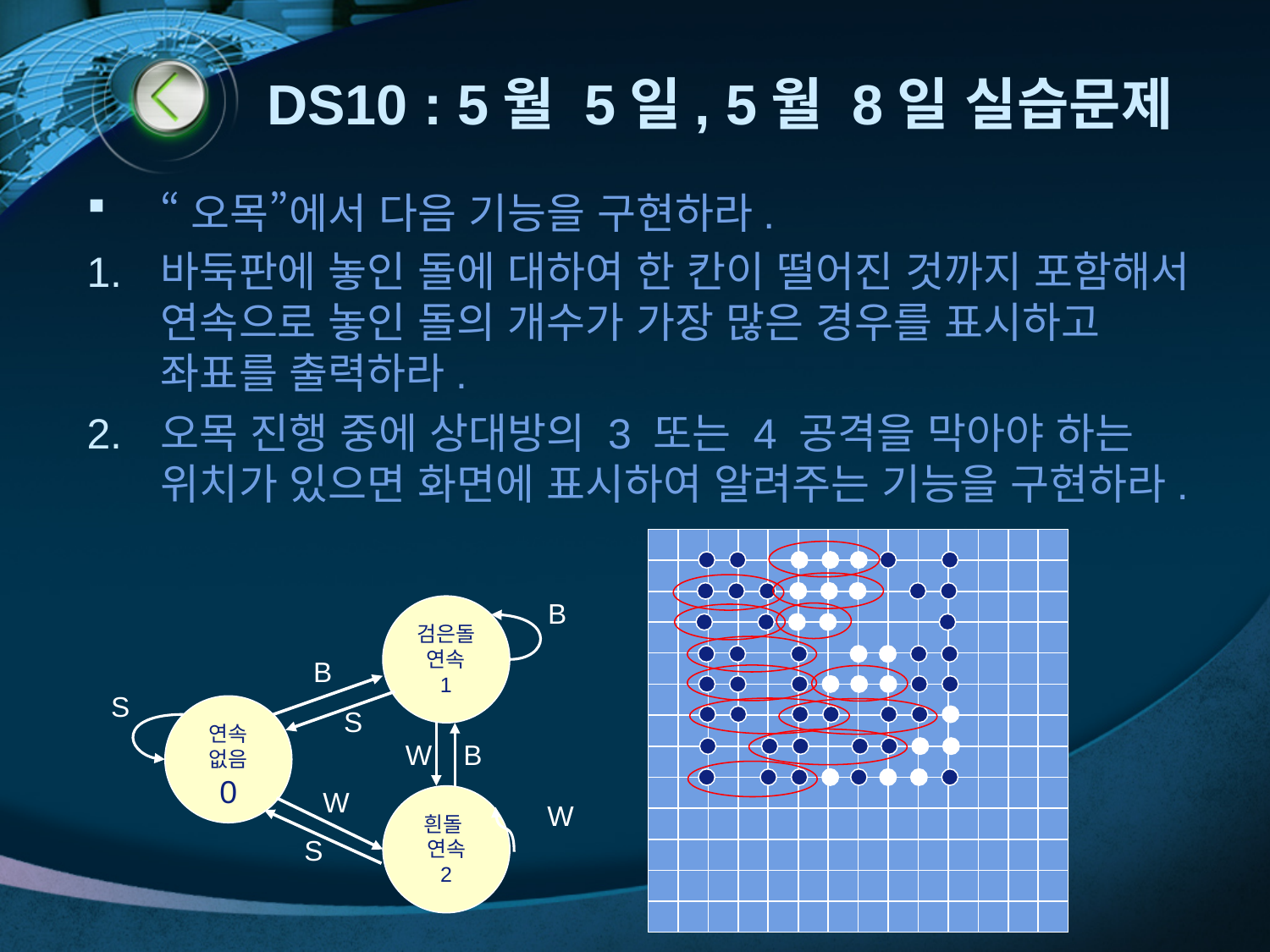

# DS10 : 5월 5일, 5월 8일 실습문제
“오목”에서 다음 기능을 구현하라.
바둑판에 놓인 돌에 대하여 한 칸이 떨어진 것까지 포함해서 연속으로 놓인 돌의 개수가 가장 많은 경우를 표시하고 좌표를 출력하라.
오목 진행 중에 상대방의 3 또는 4 공격을 막아야 하는 위치가 있으면 화면에 표시하여 알려주는 기능을 구현하라.

B
검은돌 연속
1

B

S
연속
없음
0

S

W
B

W
흰돌
연속
2
W
S